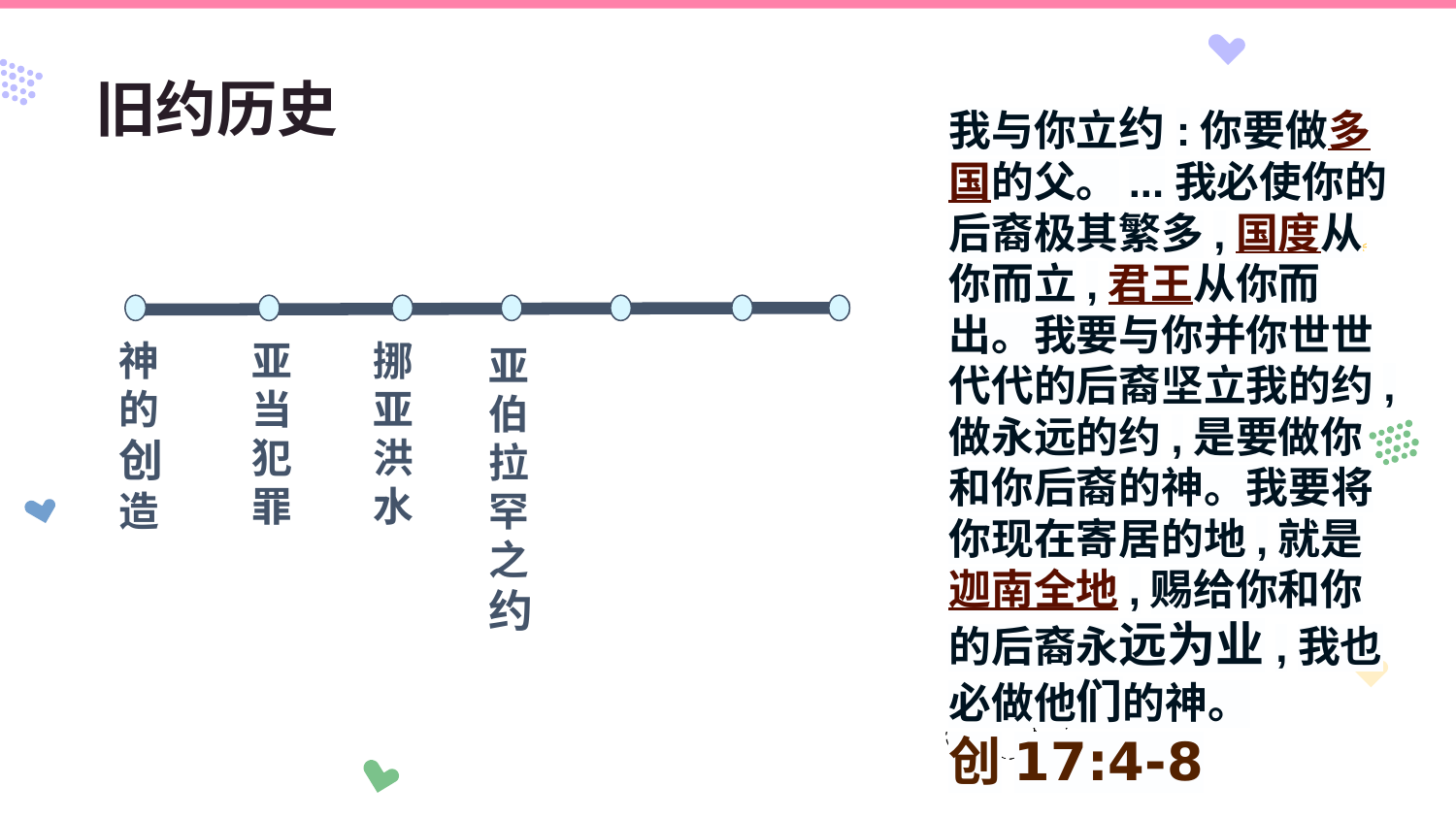

# 旧约历史
我与你立约:你要做多国的父。...我必使你的后裔极其繁多,国度从你而立,君王从你而出。我要与你并你世世代代的后裔坚立我的约,做永远的约,是要做你和你后裔的神。我要将你现在寄居的地,就是迦南全地,赐给你和你的后裔永远为业,我也必做他们的神。
创17:4-8

神的创造
亚当犯罪
挪亚洪水
亚伯拉罕之约